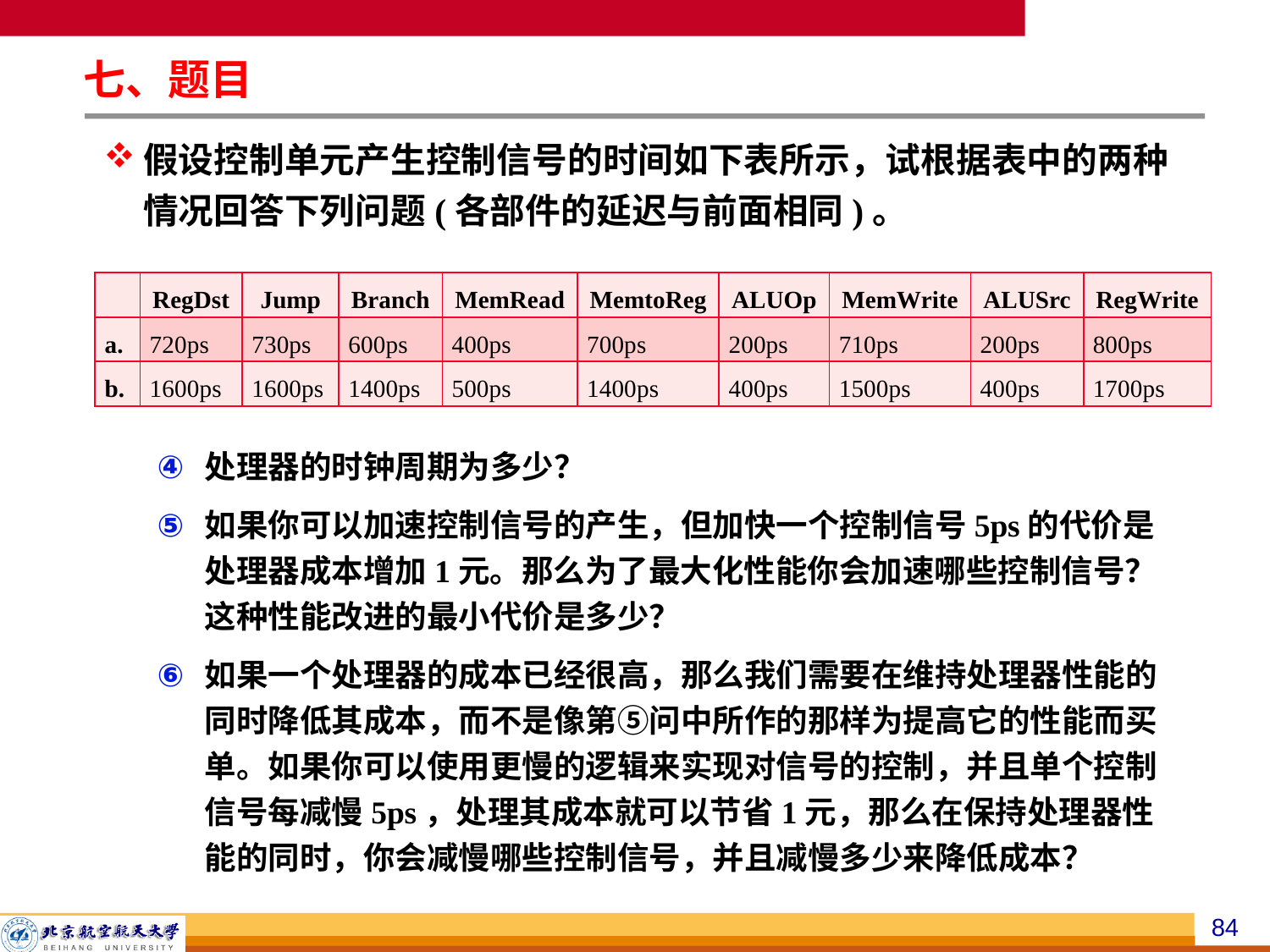

七、题目
假设控制单元产生控制信号的时间如下表所示，试根据表中的两种情况回答下列问题(各部件的延迟与前面相同)。

处理器的时钟周期为多少？
如果你可以加速控制信号的产生，但加快一个控制信号5ps的代价是处理器成本增加1元。那么为了最大化性能你会加速哪些控制信号？这种性能改进的最小代价是多少？
如果一个处理器的成本已经很高，那么我们需要在维持处理器性能的同时降低其成本，而不是像第⑤问中所作的那样为提高它的性能而买单。如果你可以使用更慢的逻辑来实现对信号的控制，并且单个控制信号每减慢5ps，处理其成本就可以节省1元，那么在保持处理器性能的同时，你会减慢哪些控制信号，并且减慢多少来降低成本？
|  | RegDst | Jump | Branch | MemRead | MemtoReg | ALUOp | MemWrite | ALUSrc | RegWrite |
| --- | --- | --- | --- | --- | --- | --- | --- | --- | --- |
| a. | 720ps | 730ps | 600ps | 400ps | 700ps | 200ps | 710ps | 200ps | 800ps |
| b. | 1600ps | 1600ps | 1400ps | 500ps | 1400ps | 400ps | 1500ps | 400ps | 1700ps |